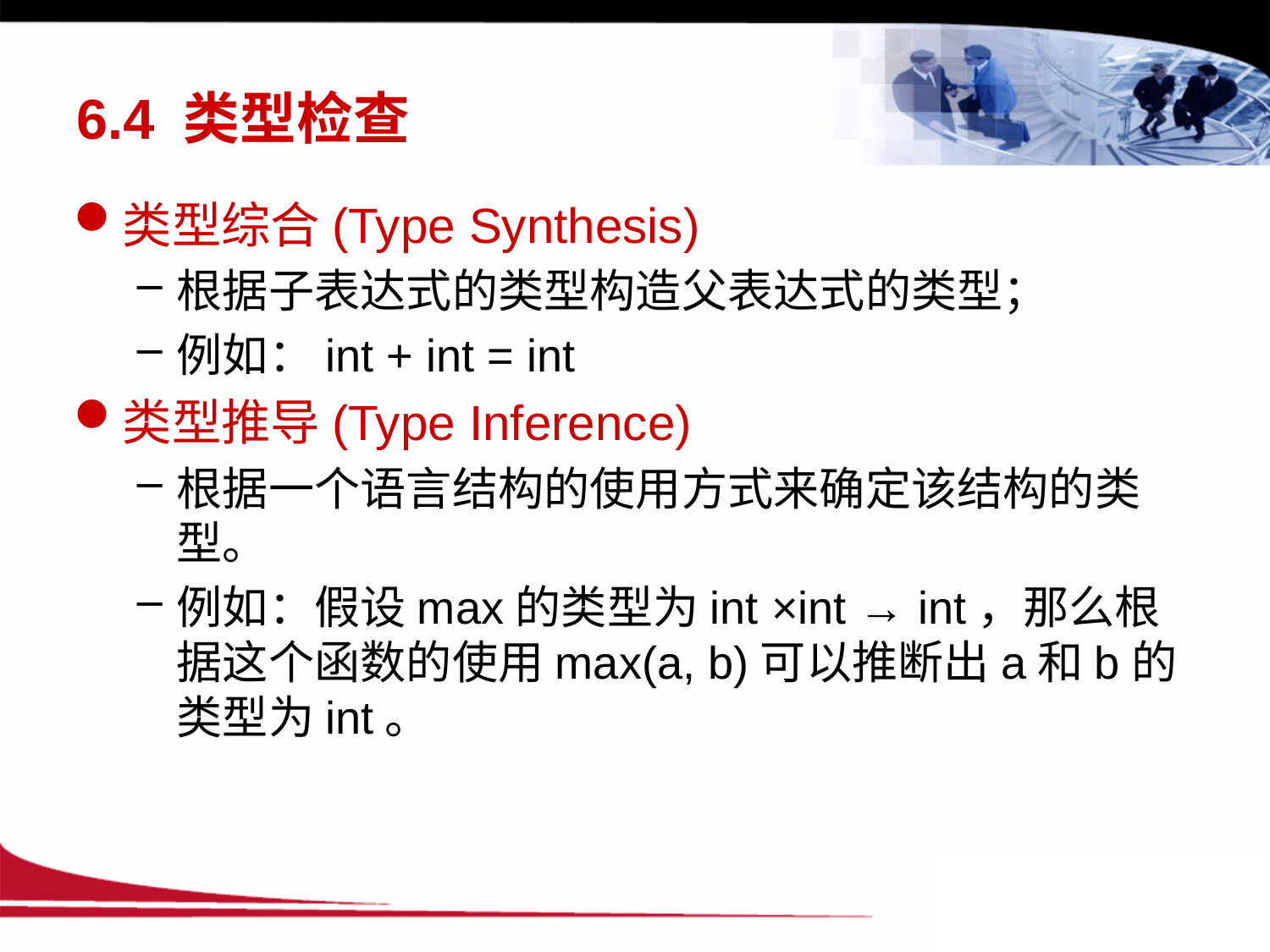

# 6.4 类型检查
类型综合(Type Synthesis)
根据子表达式的类型构造父表达式的类型；
例如：int + int = int
类型推导(Type Inference)
根据一个语言结构的使用方式来确定该结构的类型。
例如：假设max的类型为int ×int → int，那么根据这个函数的使用max(a, b)可以推断出a和b的类型为int。